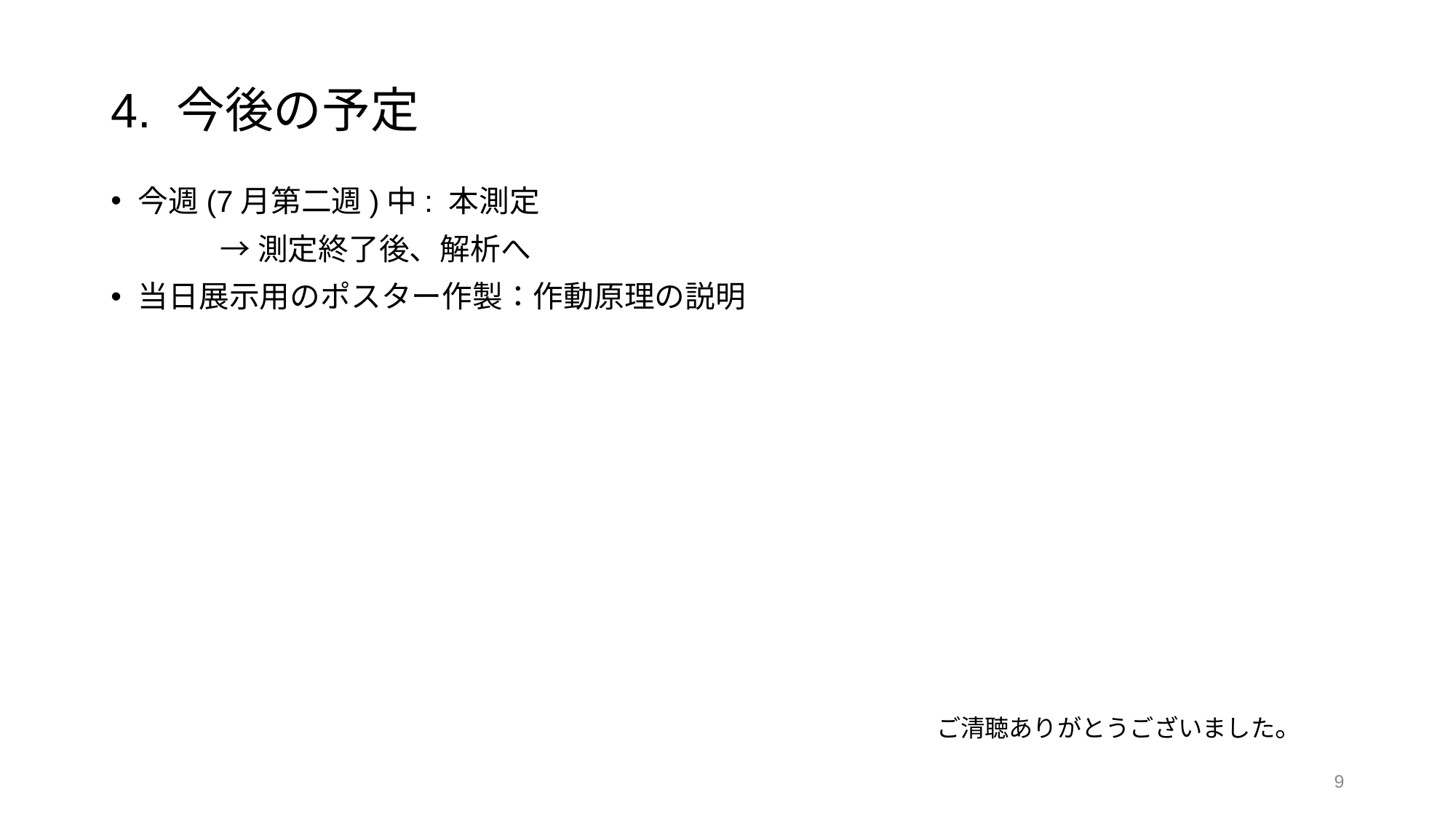

# 4. 今後の予定
今週(7月第二週)中: 本測定
	→測定終了後、解析へ
当日展示用のポスター作製：作動原理の説明

ご清聴ありがとうございました。
9